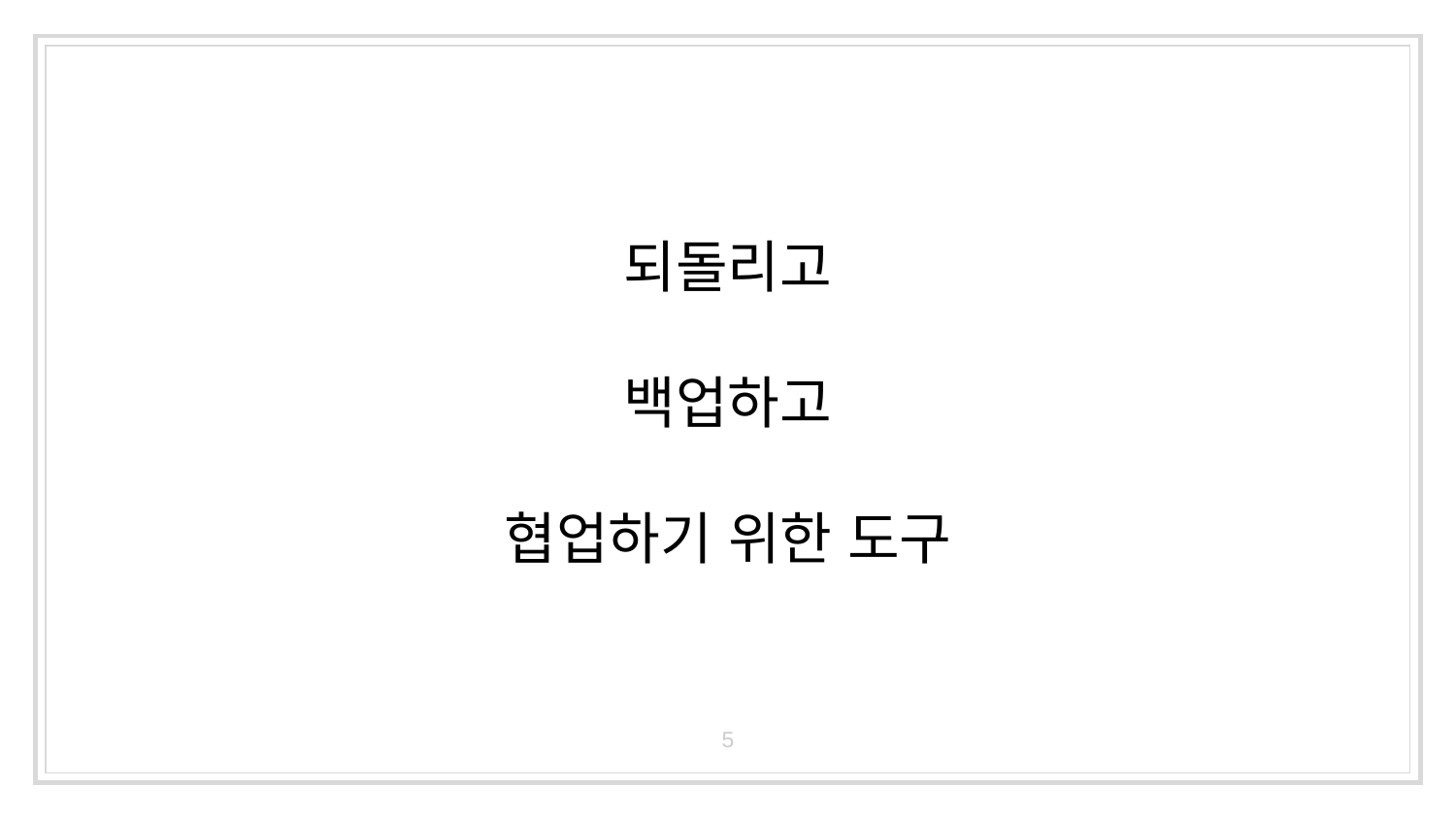

# 되돌리고 백업하고 협업하기 위한 도구
5